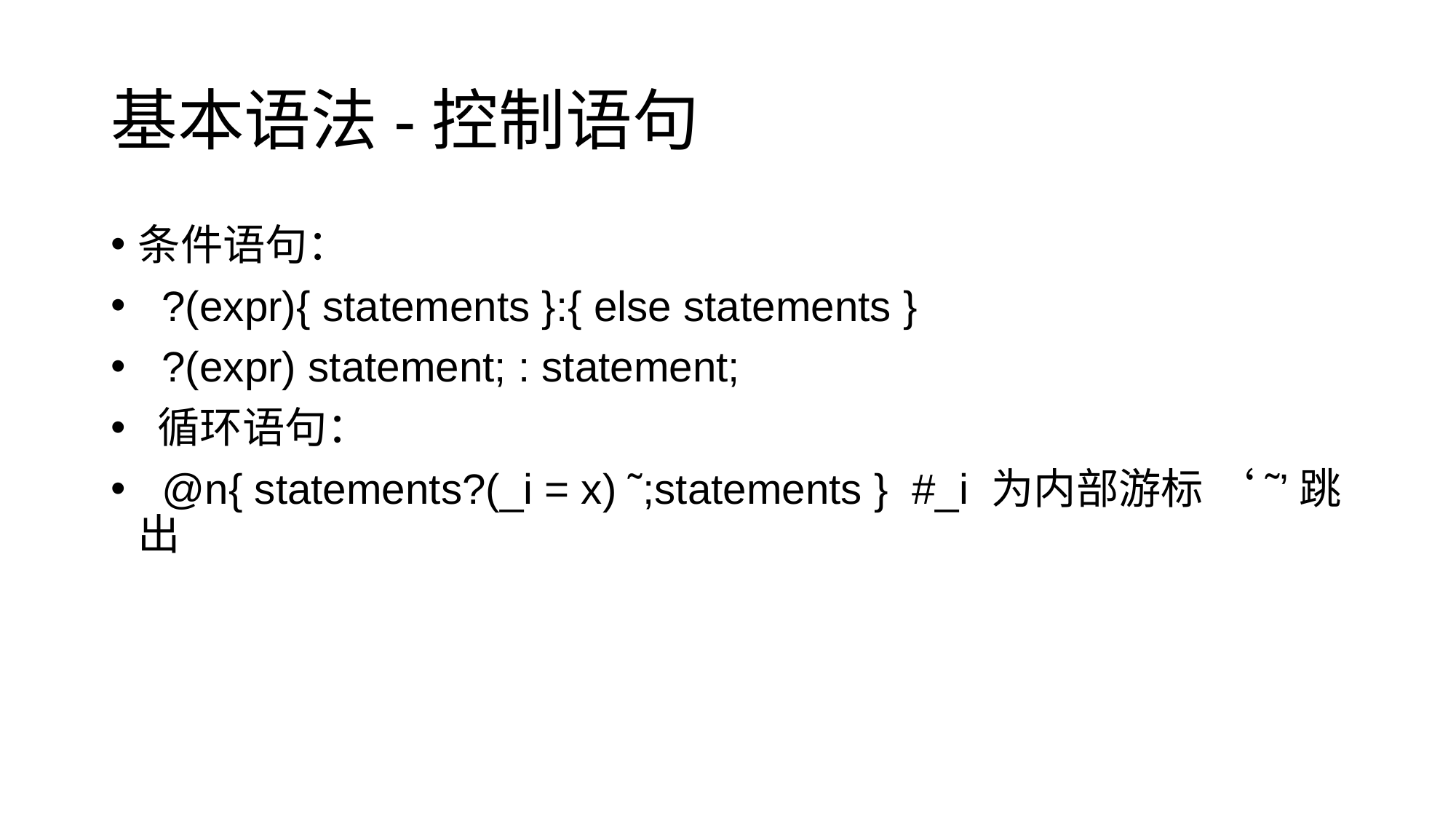

# 基本语法-控制语句
条件语句：
  ?(expr){ statements }:{ else statements }
  ?(expr) statement; : statement;
 循环语句：
  @n{ statements?(_i = x) ˜;statements }  #_i 为内部游标 ‘˜’跳出